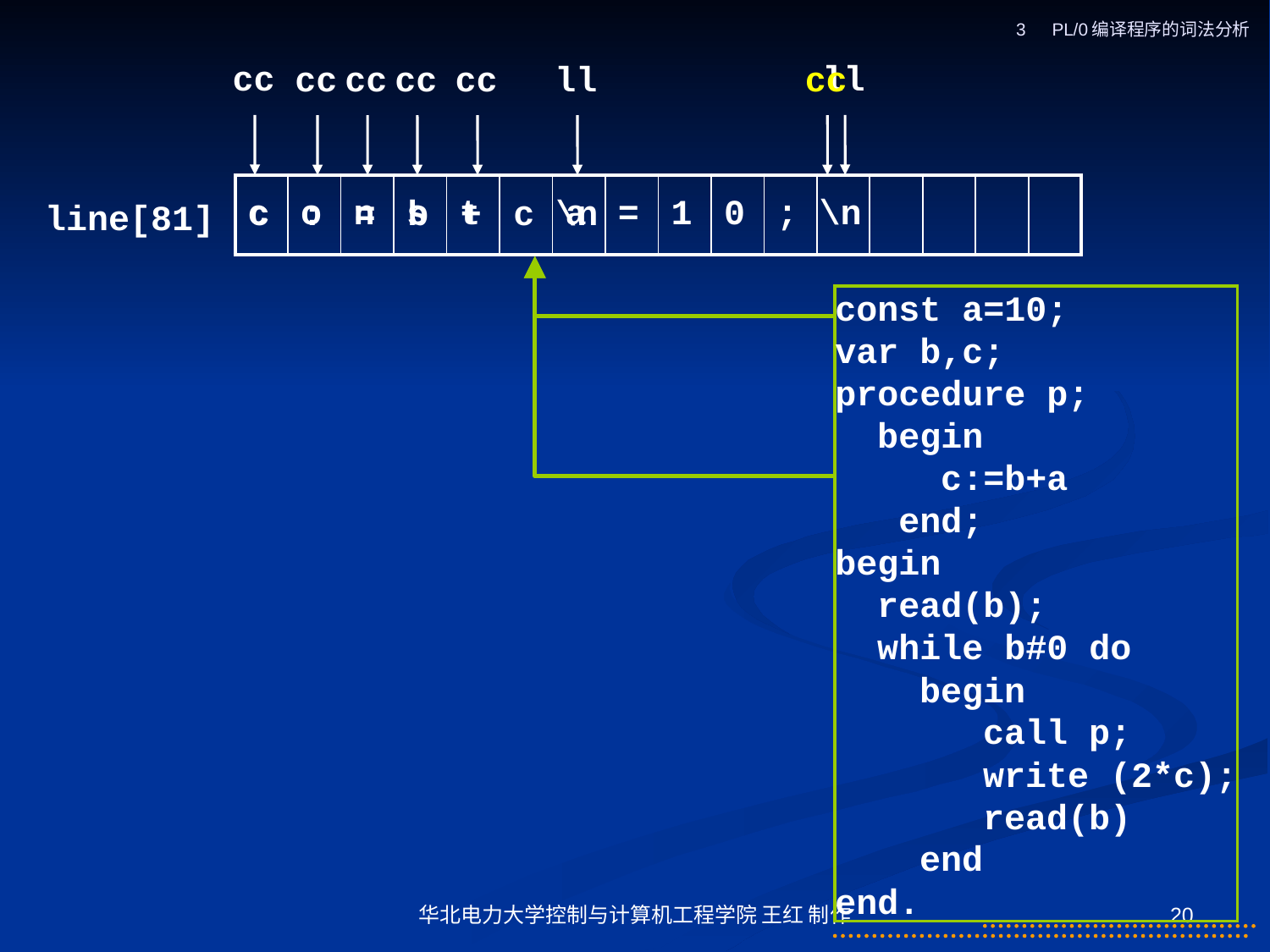

3　PL/0编译程序的词法分析
cc

ll

cc

cc

cc

cc

ll

cc

|  |  |  |  |  |  |  |  |  |  |  |  |  |  |  |  |
| --- | --- | --- | --- | --- | --- | --- | --- | --- | --- | --- | --- | --- | --- | --- | --- |
line[81]
| c | o | n | s | t |  | a | = | 1 | 0 | ; | \n |
| --- | --- | --- | --- | --- | --- | --- | --- | --- | --- | --- | --- |
| c | : | = | b | + | c | \n |
| --- | --- | --- | --- | --- | --- | --- |

const a=10;
var b,c;
procedure p;
  begin
     c:=b+a
   end;
begin
  read(b);
  while b#0 do
    begin
       call p;
       write (2*c);
       read(b)
    end
end.
华北电力大学控制与计算机工程学院 王红 制作
20